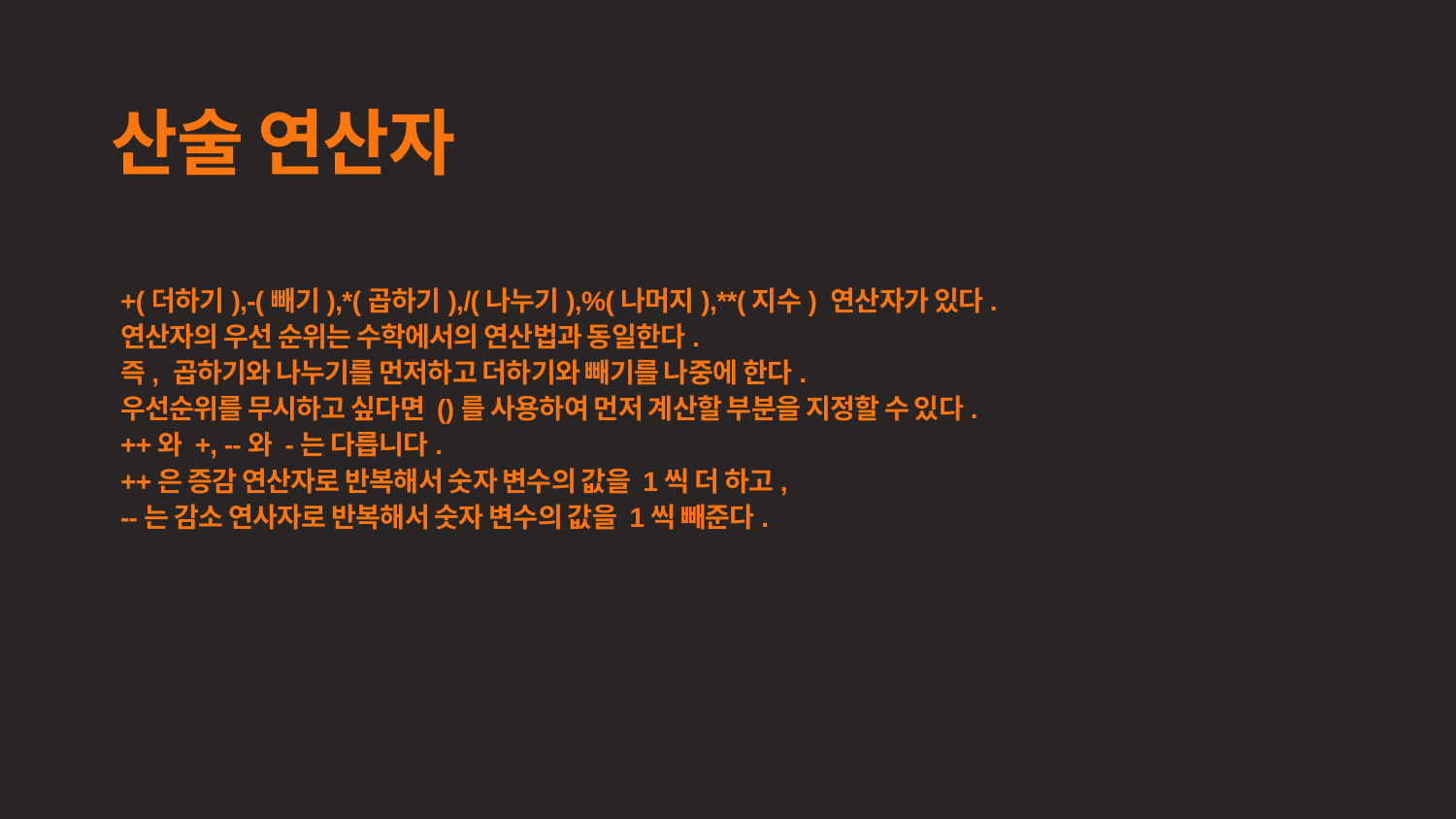

산술 연산자

+(더하기),-(빼기),*(곱하기),/(나누기),%(나머지),**(지수) 연산자가 있다.
연산자의 우선 순위는 수학에서의 연산법과 동일한다.
즉, 곱하기와 나누기를 먼저하고 더하기와 빼기를 나중에 한다.
우선순위를 무시하고 싶다면 ()를 사용하여 먼저 계산할 부분을 지정할 수 있다.
++와 +, --와 -는 다릅니다.
++은 증감 연산자로 반복해서 숫자 변수의 값을 1씩 더 하고,
--는 감소 연사자로 반복해서 숫자 변수의 값을 1씩 빼준다.